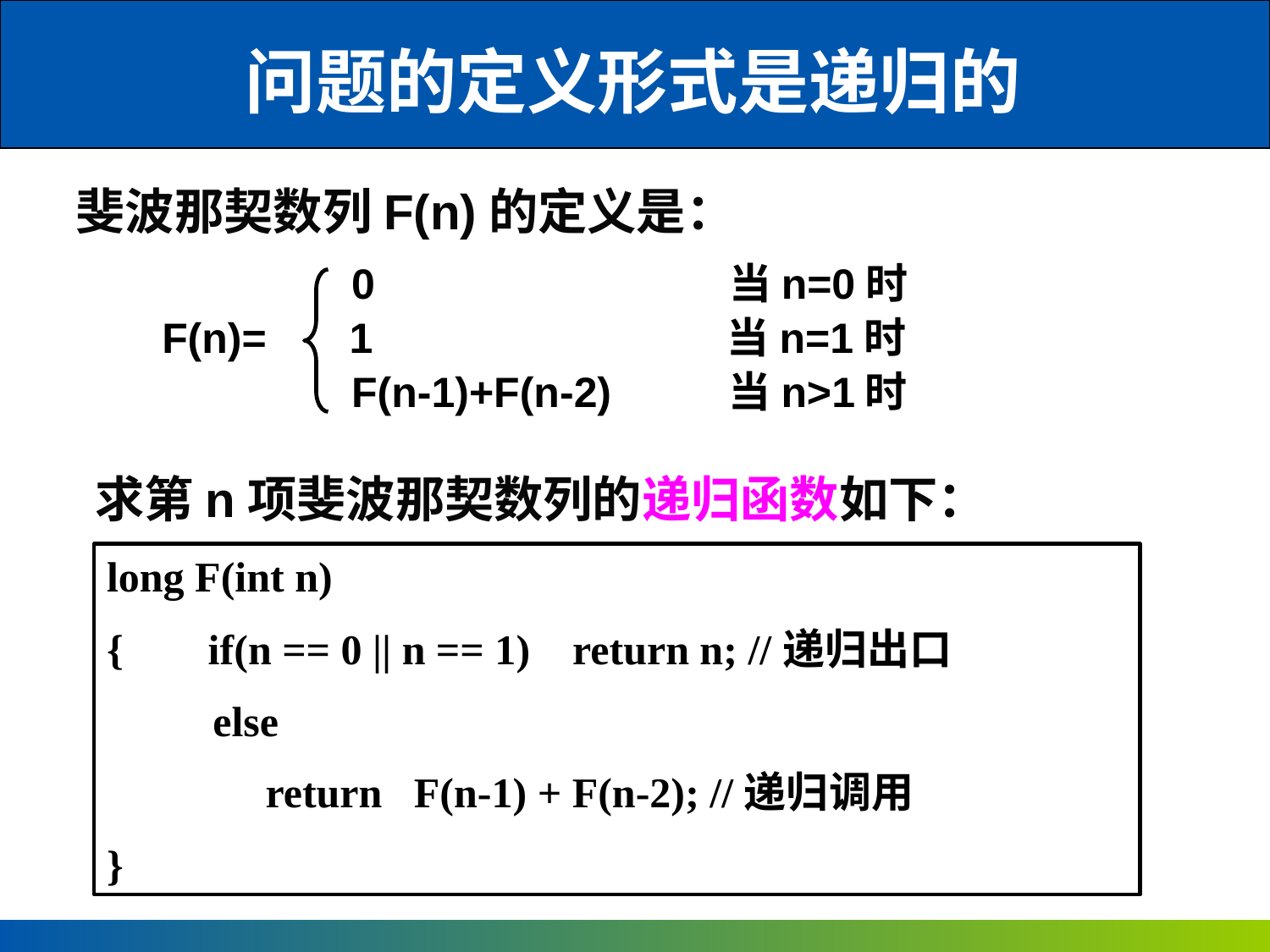

问题的定义形式是递归的
斐波那契数列F(n)的定义是：
                 0                             当n=0时
 F(n)=       1                             当n=1时
                 F(n-1)+F(n-2)         当n>1时

求第n项斐波那契数列的递归函数如下：
long F(int n)
{        if(n == 0 || n == 1)    return n; //递归出口
          else
               return   F(n-1) + F(n-2); //递归调用
}